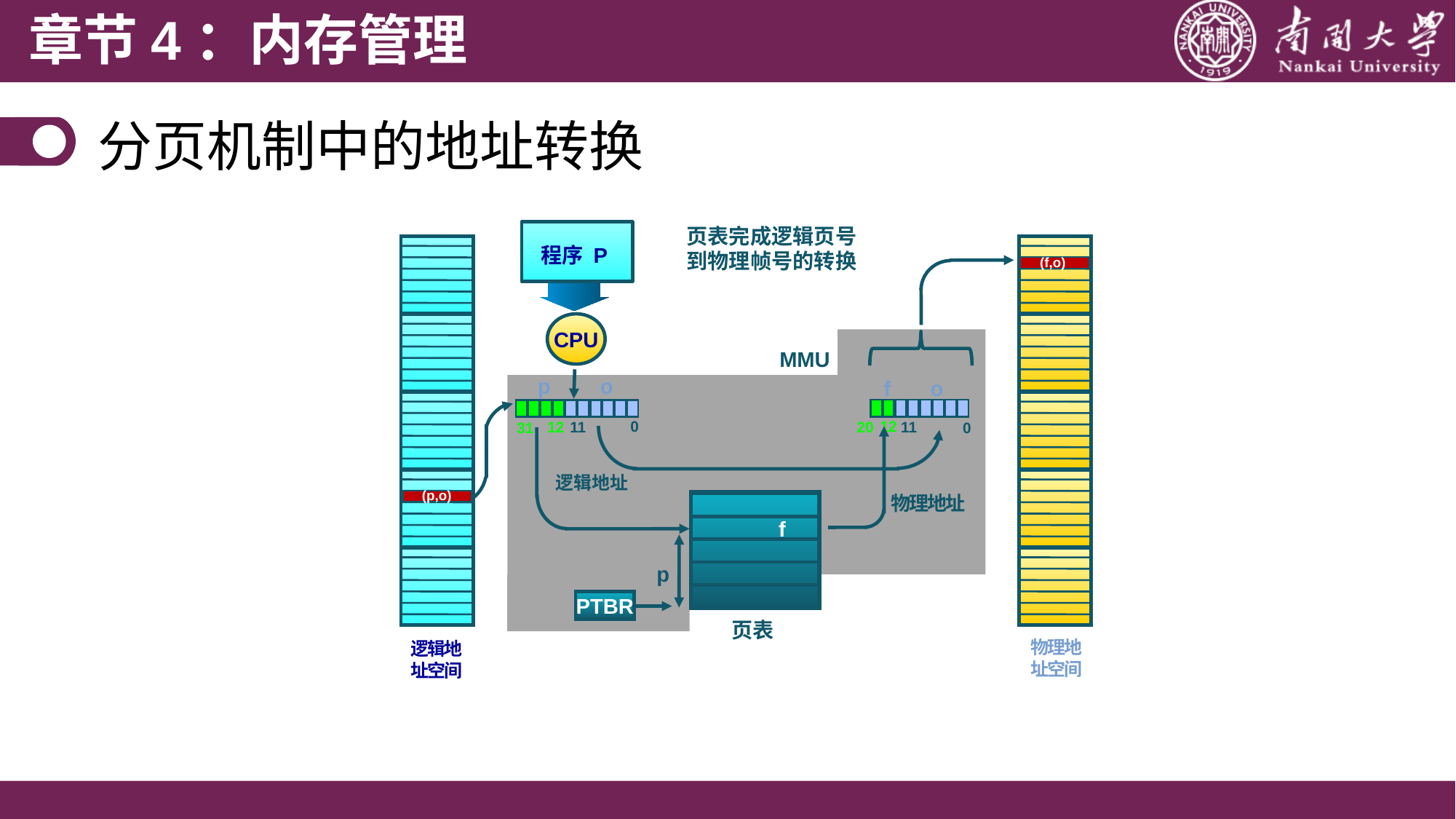

章节4：内存管理
分页机制中的地址转换

程序 P
页表完成逻辑页号到物理帧号的转换

(f,o)

CPU

MMU

p
o

f
o

0
12
11
20
11
12
31
0

逻辑地址

(p,o)
物理地址

页表

f

p

PTBR

物理地
址空间
逻辑地
址空间